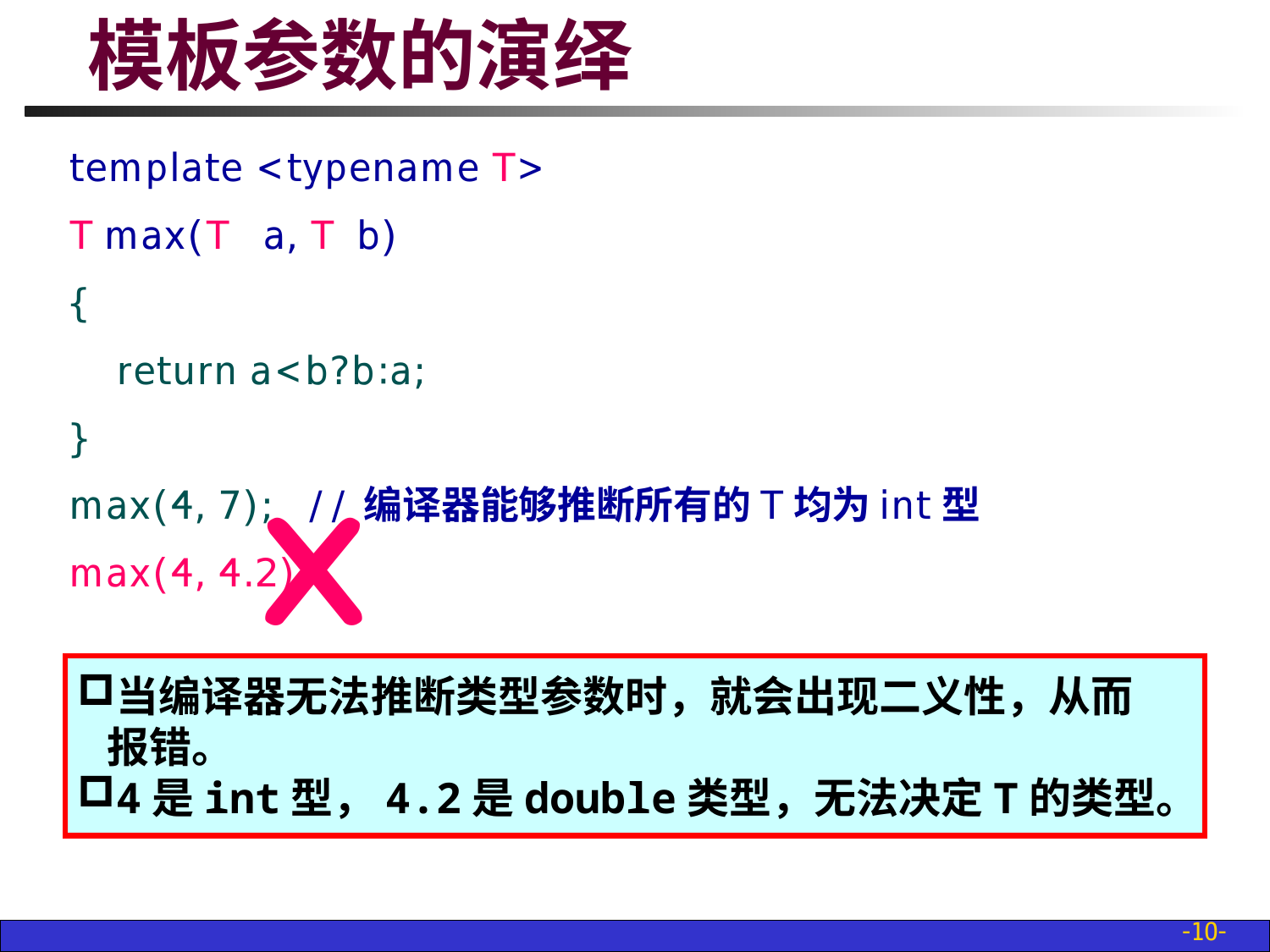

# 模板参数的演绎
template <typename T>
T max(T   a, T  b)
{
	return a<b?b:a;
}
max(4, 7);   //编译器能够推断所有的T均为int型
max(4, 4.2);

X
当编译器无法推断类型参数时，就会出现二义性，从而
  报错。
4是int型，4.2是double类型，无法决定T的类型。
-10-